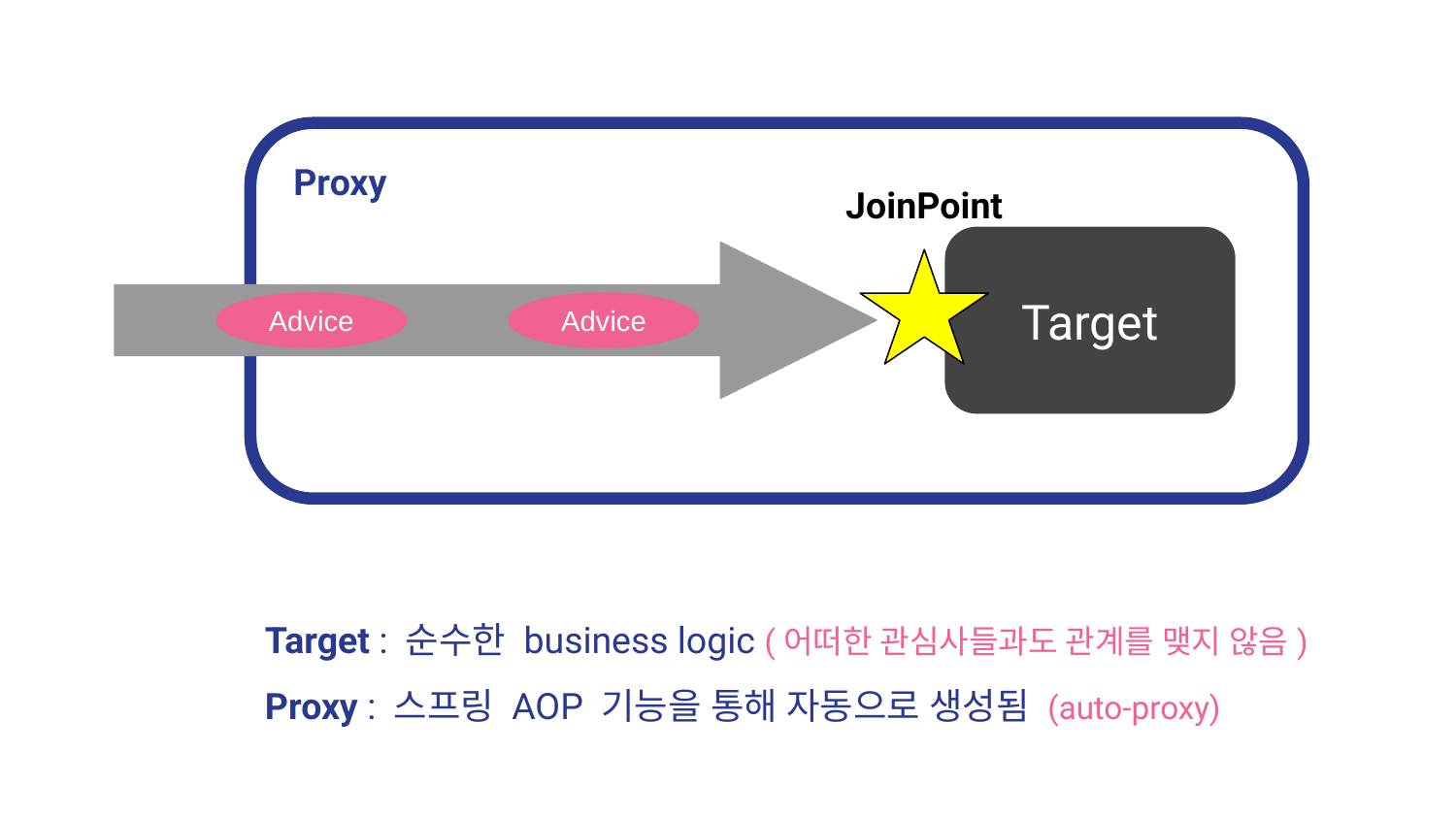

Proxy
JoinPoint
Target

Advice
Advice
Target : 순수한 business logic (어떠한 관심사들과도 관계를 맺지 않음)
Proxy : 스프링 AOP 기능을 통해 자동으로 생성됨 (auto-proxy)